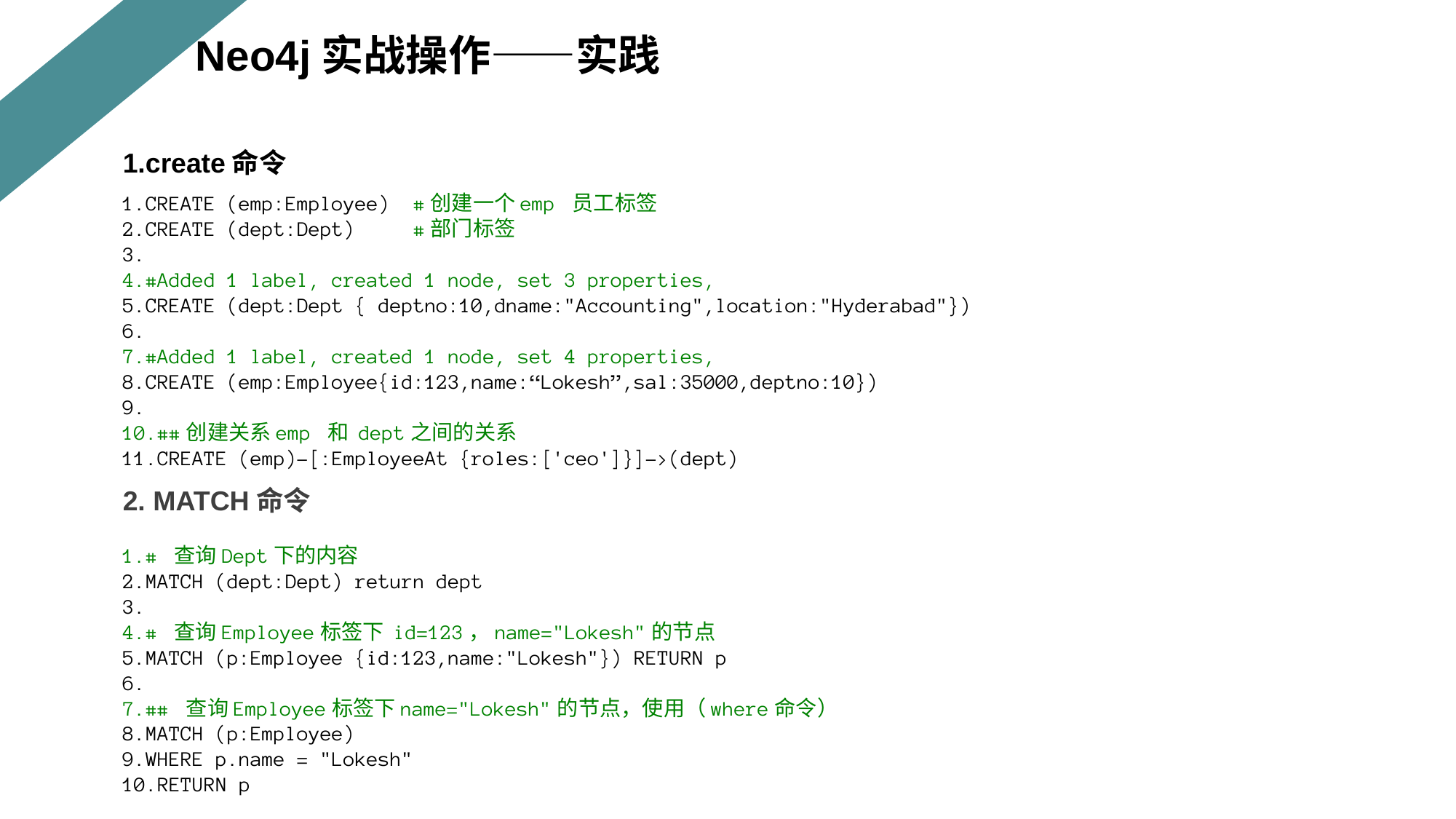

Neo4j实战操作——实践
1.create命令
CREATE (emp:Employee)  #创建一个emp 员工标签
CREATE (dept:Dept)     #部门标签

#Added 1 label, created 1 node, set 3 properties,
CREATE (dept:Dept { deptno:10,dname:"Accounting",location:"Hyderabad"})

#Added 1 label, created 1 node, set 4 properties,
CREATE (emp:Employee{id:123,name:“Lokesh”,sal:35000,deptno:10})

##创建关系emp 和 dept之间的关系
CREATE (emp)-[:EmployeeAt {roles:['ceo']}]->(dept)
2. MATCH命令
# 查询Dept下的内容
MATCH (dept:Dept) return dept

# 查询Employee标签下 id=123，name="Lokesh"的节点
MATCH (p:Employee {id:123,name:"Lokesh"}) RETURN p

## 查询Employee标签下name="Lokesh"的节点，使用（where命令）
MATCH (p:Employee)
WHERE p.name = "Lokesh"
RETURN p